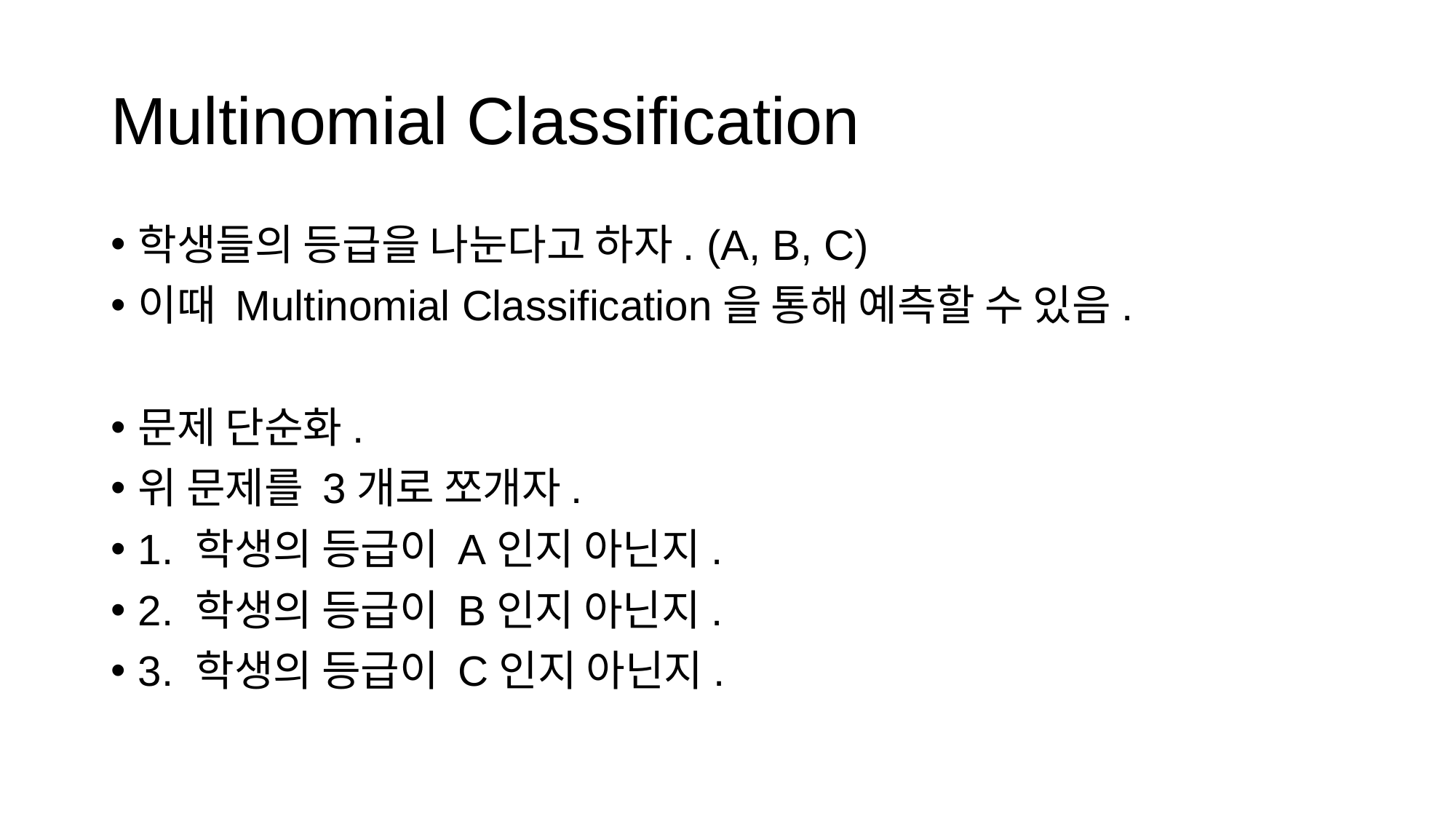

# Multinomial Classification
학생들의 등급을 나눈다고 하자. (A, B, C)
이때 Multinomial Classification을 통해 예측할 수 있음.

문제 단순화.
위 문제를 3개로 쪼개자.
1. 학생의 등급이 A인지 아닌지.
2. 학생의 등급이 B인지 아닌지.
3. 학생의 등급이 C인지 아닌지.